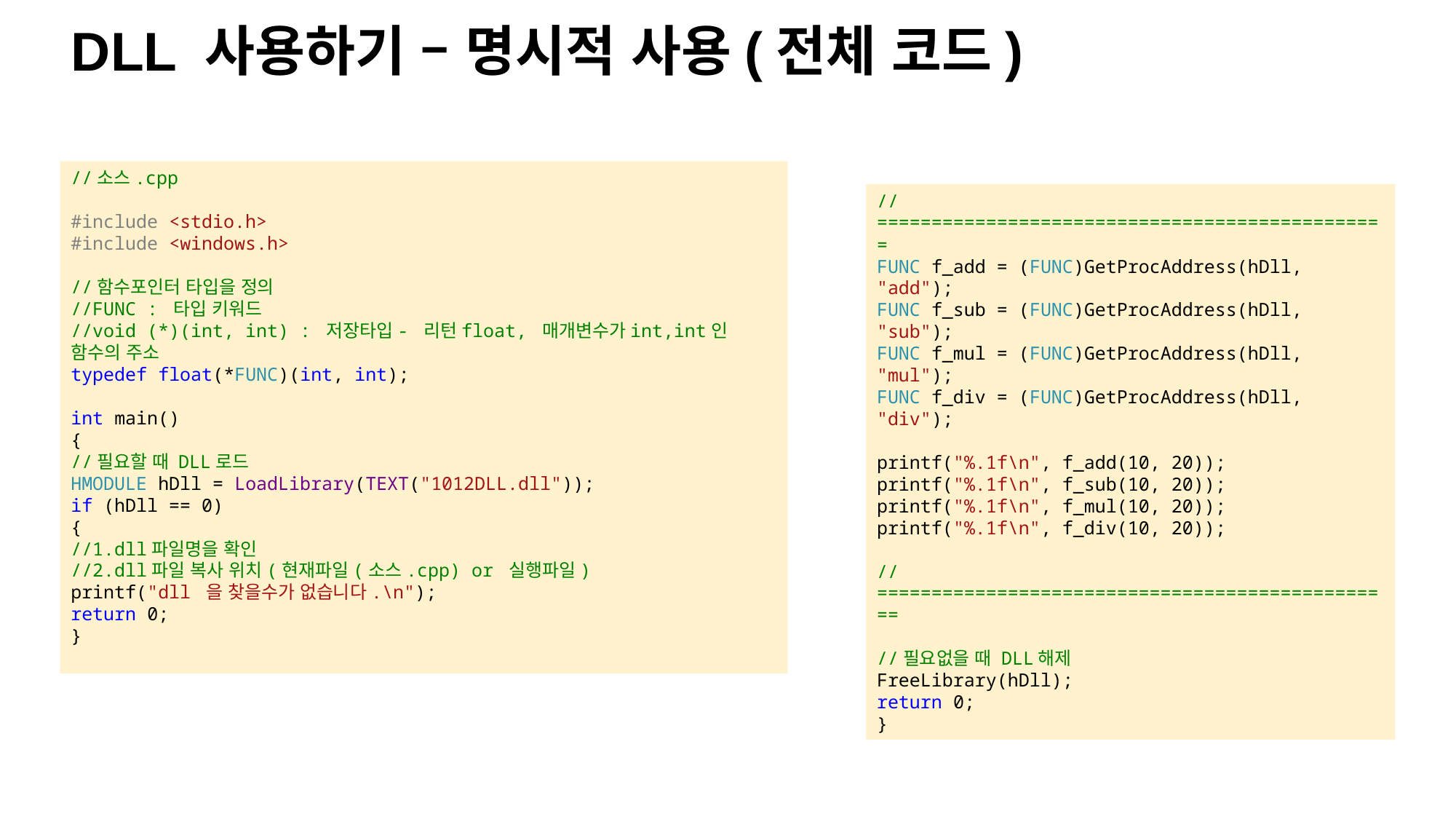

DLL 사용하기 – 명시적 사용(전체 코드)
//소스.cpp

#include <stdio.h>
#include <windows.h>

//함수포인터 타입을 정의
//FUNC : 타입 키워드
//void (*)(int, int) : 저장타입- 리턴float, 매개변수가int,int인 함수의 주소
typedef float(*FUNC)(int, int);

int main()
{
//필요할 때 DLL로드
HMODULE hDll = LoadLibrary(TEXT("1012DLL.dll"));
if (hDll == 0)
{
//1.dll파일명을 확인
//2.dll파일 복사 위치(현재파일(소스.cpp) or 실행파일)
printf("dll 을 찾을수가 없습니다.\n");
return 0;
}

//===============================================
FUNC f_add = (FUNC)GetProcAddress(hDll, "add");
FUNC f_sub = (FUNC)GetProcAddress(hDll, "sub");
FUNC f_mul = (FUNC)GetProcAddress(hDll, "mul");
FUNC f_div = (FUNC)GetProcAddress(hDll, "div");

printf("%.1f\n", f_add(10, 20));
printf("%.1f\n", f_sub(10, 20));
printf("%.1f\n", f_mul(10, 20));
printf("%.1f\n", f_div(10, 20));

//================================================

//필요없을 때 DLL해제
FreeLibrary(hDll);
return 0;
}